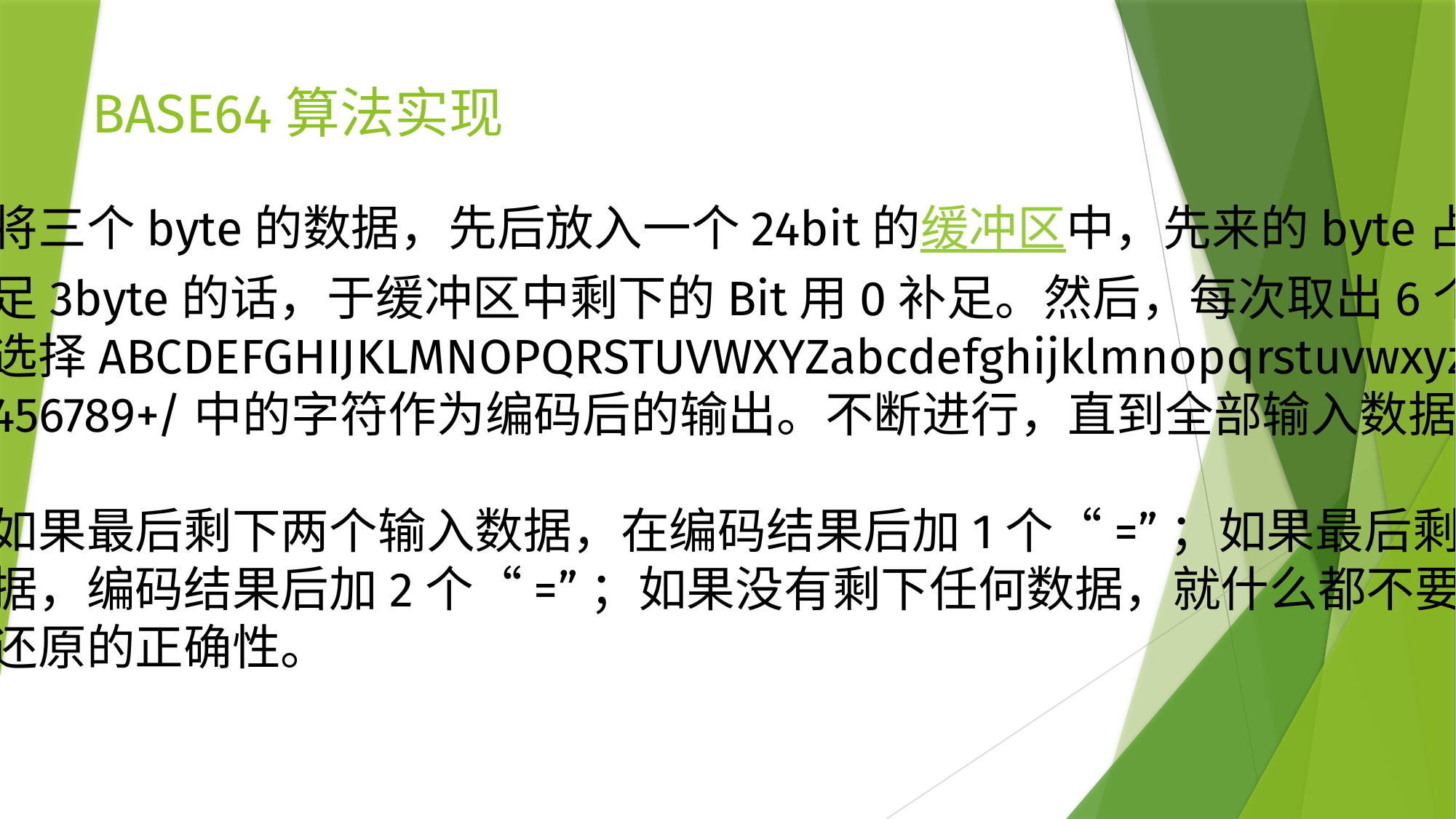

BASE64算法实现
将三个byte的数据，先后放入一个24bit的缓冲区中，先来的byte占高位。数据不
足3byte的话，于缓冲区中剩下的Bit用0补足。然后，每次取出6个bit，按照其值
选择ABCDEFGHIJKLMNOPQRSTUVWXYZabcdefghijklmnopqrstuvwxyz0123
456789+/中的字符作为编码后的输出。不断进行，直到全部输入数据转换完成。

如果最后剩下两个输入数据，在编码结果后加1个“=”；如果最后剩下一个输入数
据，编码结果后加2个“=”；如果没有剩下任何数据，就什么都不要加以保证资料
还原的正确性。